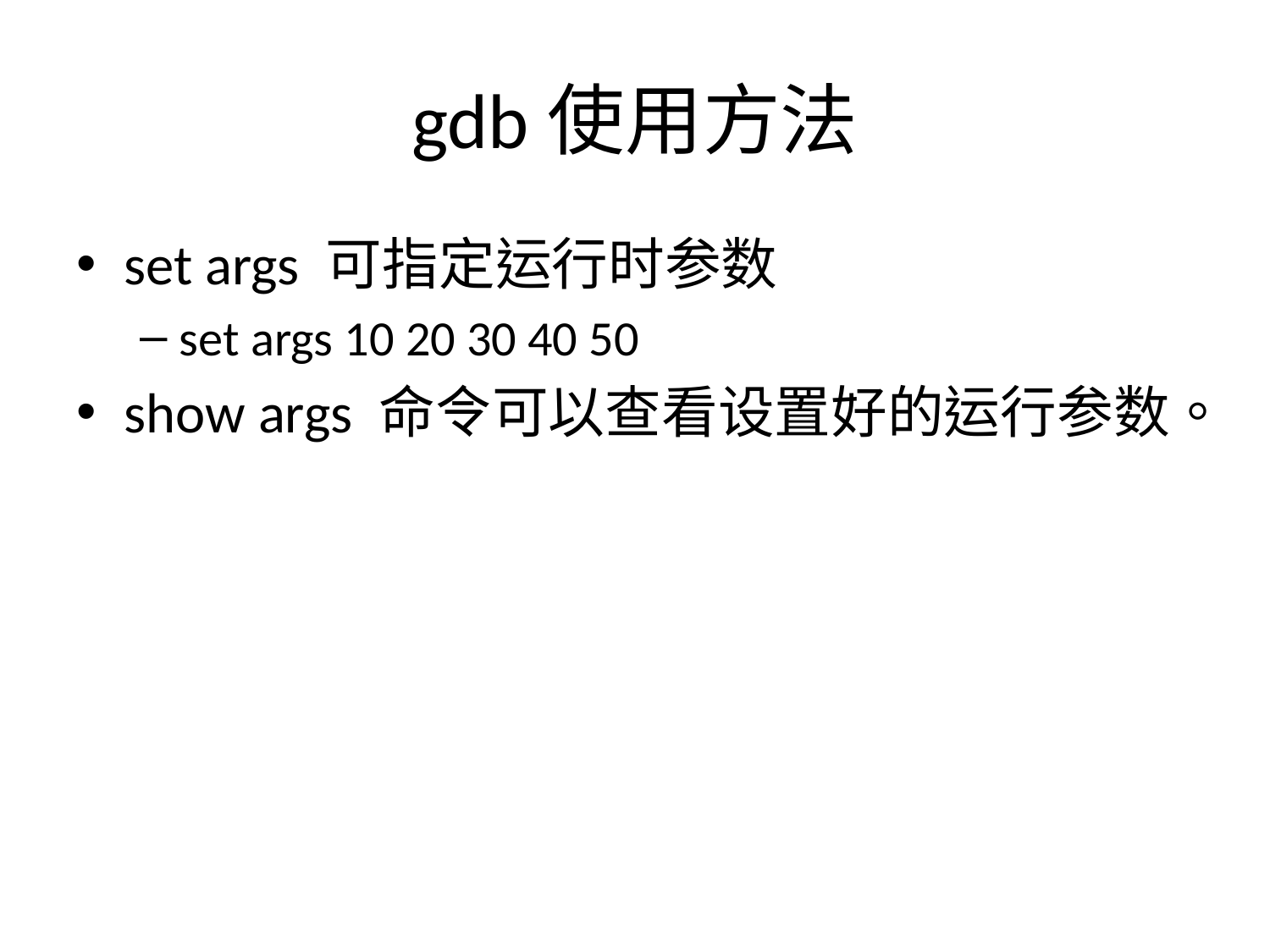

# gdb使用方法
set args 可指定运行时参数
set args 10 20 30 40 50
show args 命令可以查看设置好的运行参数。